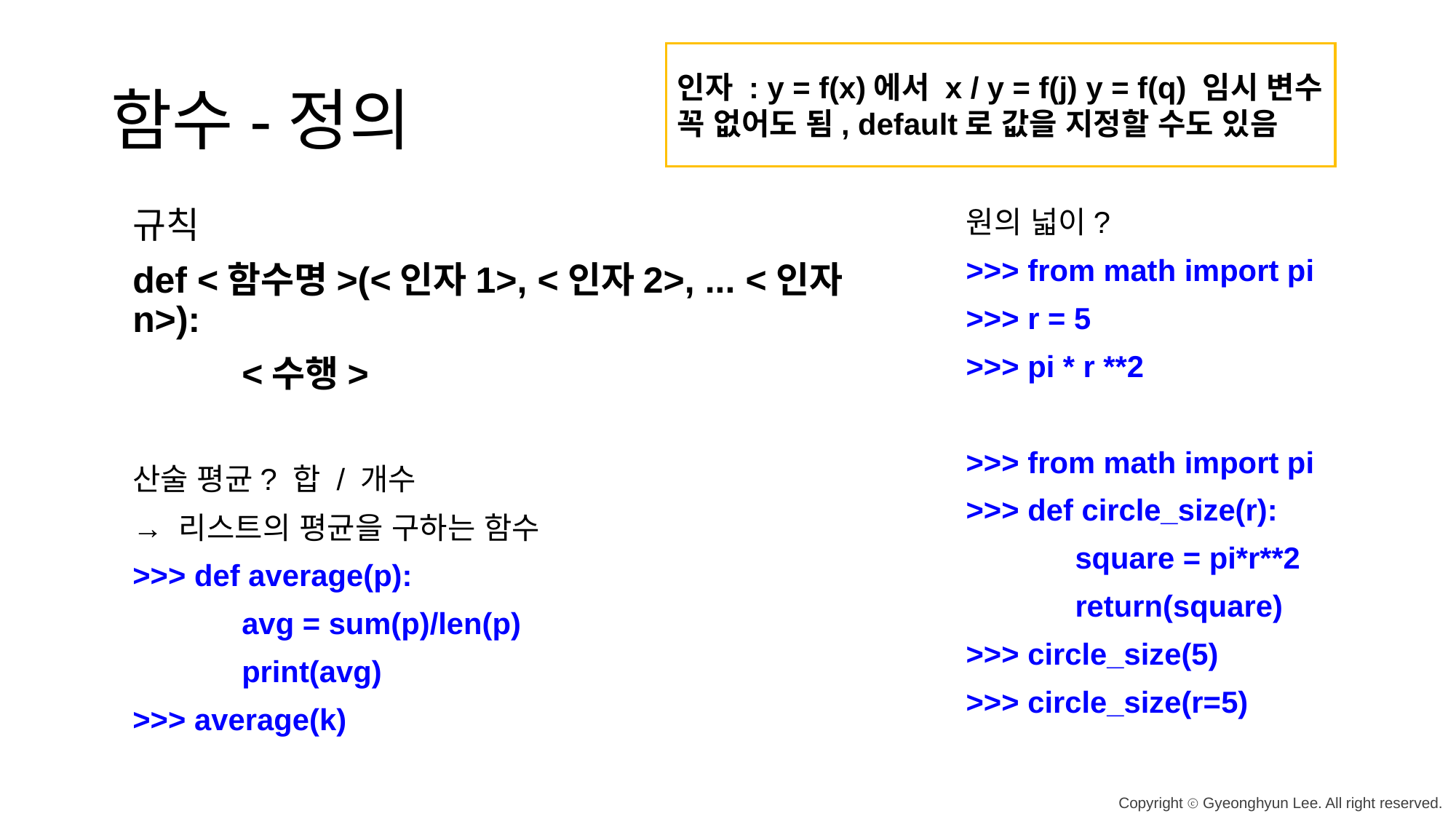

인자 : y = f(x)에서 x / y = f(j) y = f(q) 임시 변수
꼭 없어도 됨, default로 값을 지정할 수도 있음
# 함수-정의
규칙
def <함수명>(<인자1>, <인자2>, ... <인자n>):
	<수행>

산술 평균? 합 / 개수
→ 리스트의 평균을 구하는 함수
>>> def average(p):
	avg = sum(p)/len(p)
	print(avg)
>>> average(k)
원의 넓이?
>>> from math import pi
>>> r = 5
>>> pi * r **2

>>> from math import pi
>>> def circle_size(r):
	square = pi*r**2
	return(square)
>>> circle_size(5)
>>> circle_size(r=5)